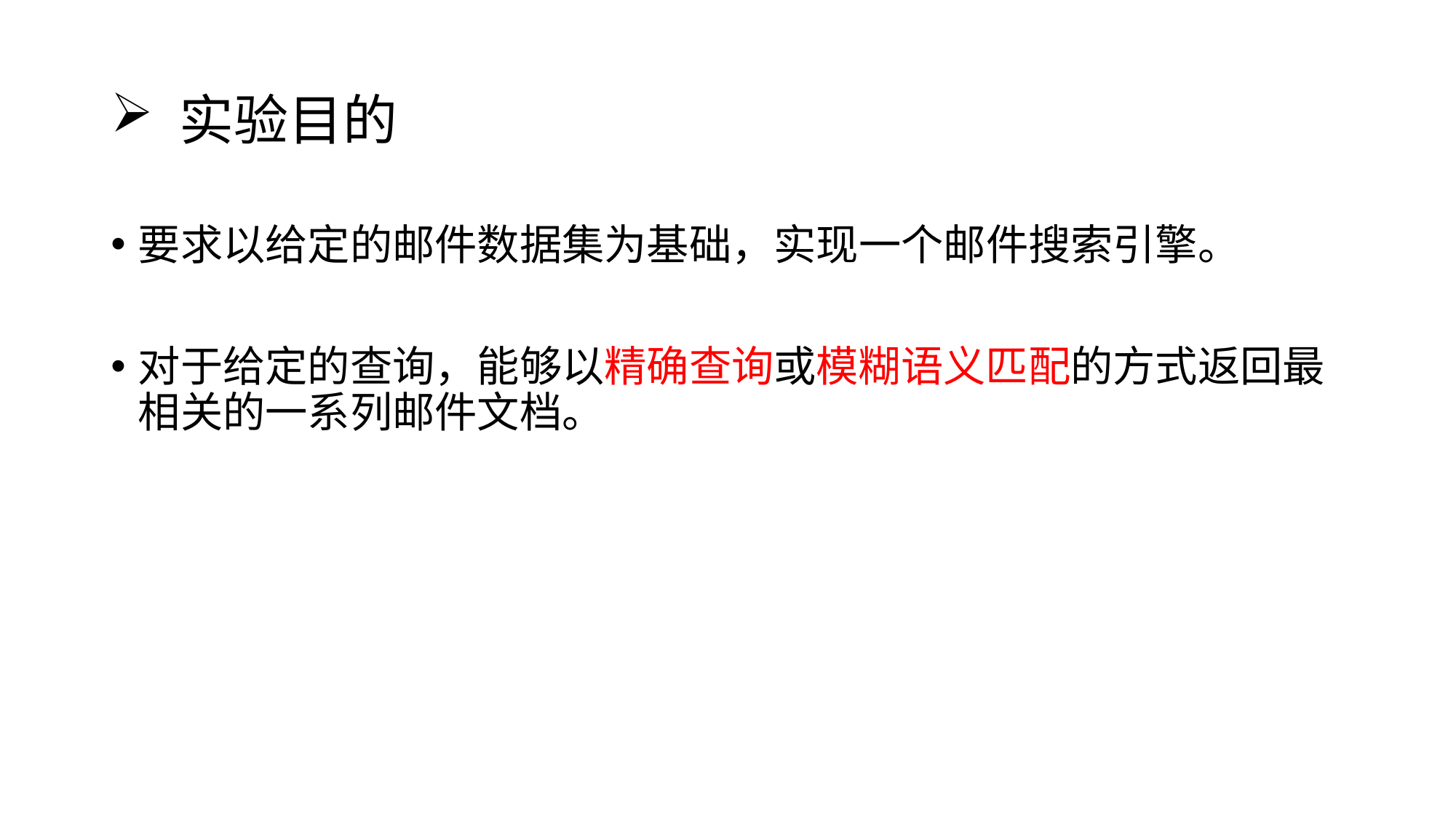

# 实验目的
要求以给定的邮件数据集为基础，实现一个邮件搜索引擎。

对于给定的查询，能够以精确查询或模糊语义匹配的方式返回最相关的一系列邮件文档。